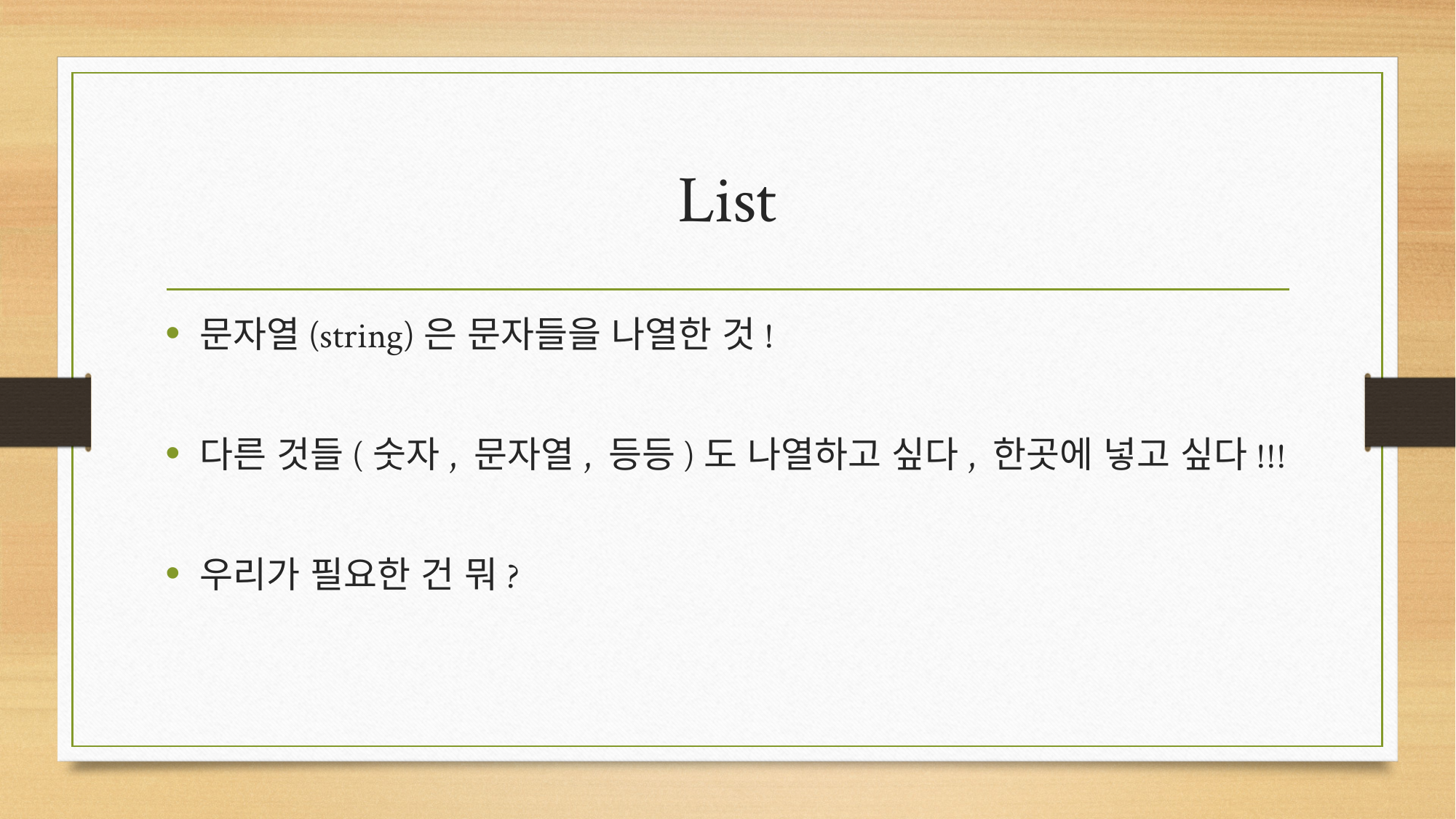

# List
문자열(string)은 문자들을 나열한 것!

다른 것들(숫자, 문자열, 등등)도 나열하고 싶다, 한곳에 넣고 싶다!!!

우리가 필요한 건 뭐?